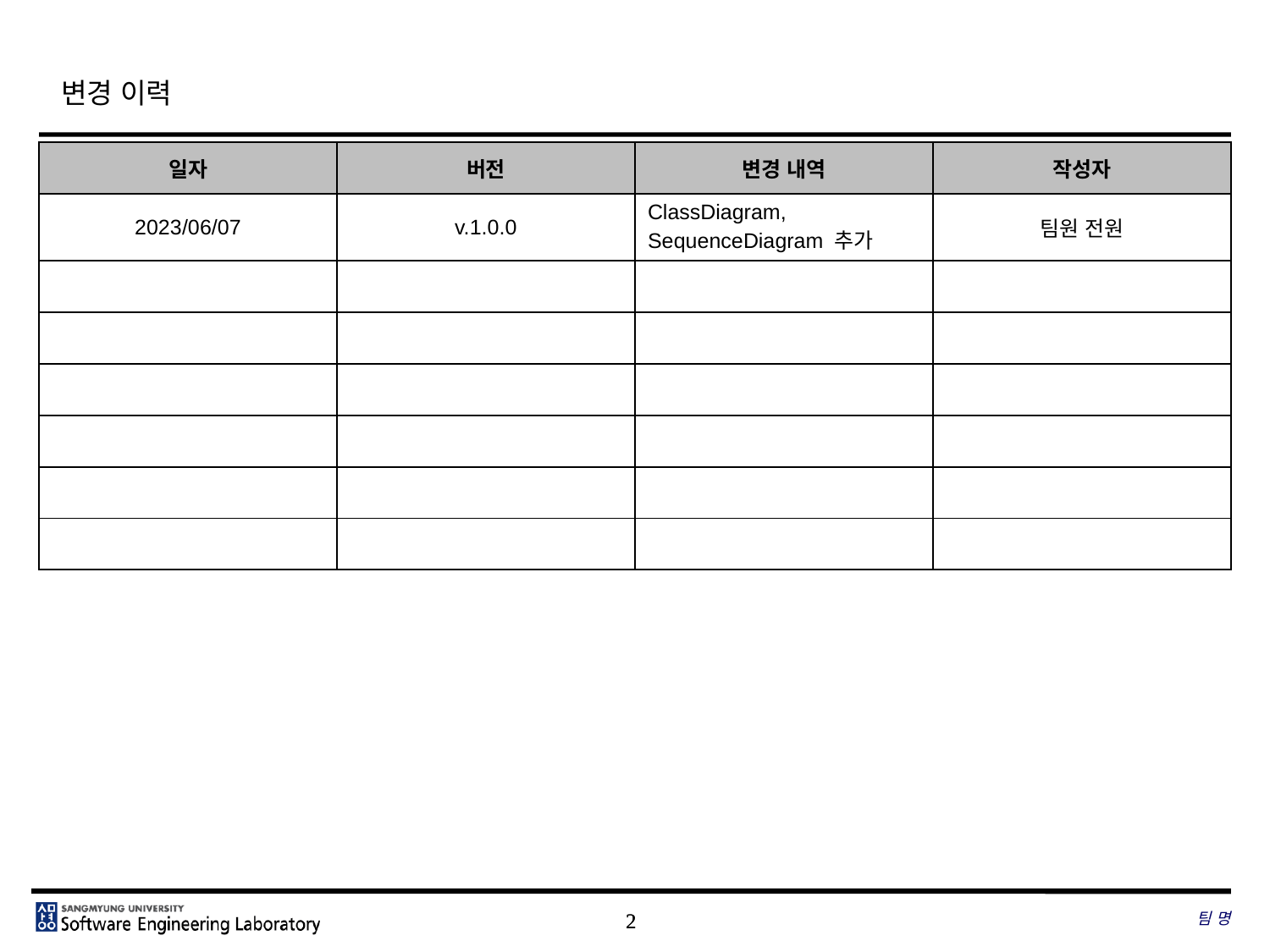

# 변경 이력
| 일자 | 버전 | 변경 내역 | 작성자 |
| --- | --- | --- | --- |
| 2023/06/07 | v.1.0.0 | ClassDiagram, SequenceDiagram 추가 | 팀원 전원 |
|  |  |  |  |
|  |  |  |  |
|  |  |  |  |
|  |  |  |  |
|  |  |  |  |
|  |  |  |  |
팀 명